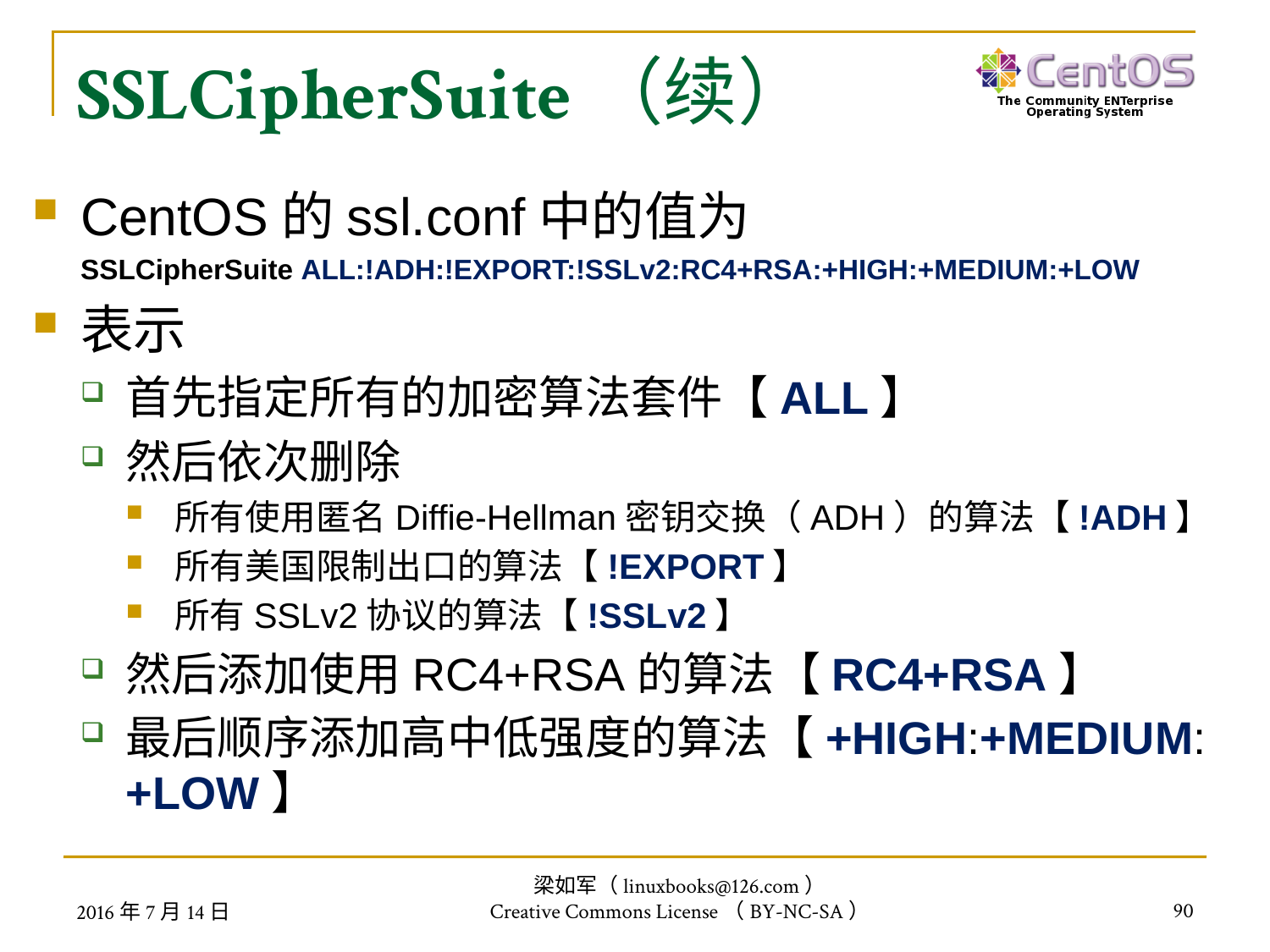

# SSLCipherSuite（续）
CentOS的ssl.conf中的值为
SSLCipherSuite ALL:!ADH:!EXPORT:!SSLv2:RC4+RSA:+HIGH:+MEDIUM:+LOW
表示
首先指定所有的加密算法套件【ALL】
然后依次删除
所有使用匿名Diffie-Hellman密钥交换（ADH）的算法【!ADH】
所有美国限制出口的算法【!EXPORT】
所有SSLv2协议的算法【!SSLv2】
然后添加使用RC4+RSA的算法【RC4+RSA】
最后顺序添加高中低强度的算法【+HIGH:+MEDIUM:+LOW】
梁如军（linuxbooks@126.com）
Creative Commons License（BY-NC-SA）
2016年7月14日
90